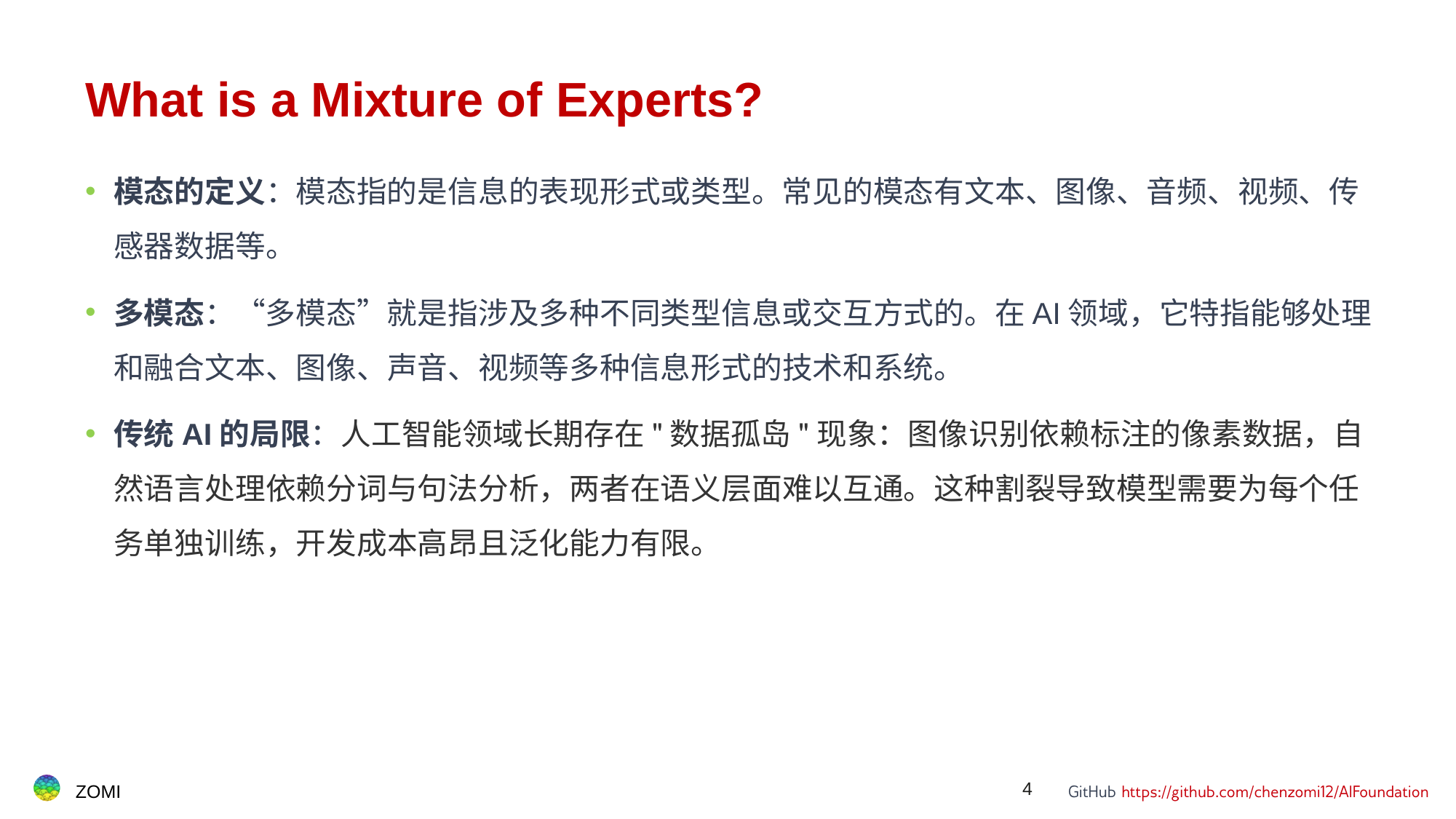

# What is a Mixture of Experts?
模态的定义：模态指的是信息的表现形式或类型。常见的模态有文本、图像、音频、视频、传感器数据等。
多模态：“多模态”就是指涉及多种不同类型信息或交互方式的。在AI领域，它特指能够处理和融合文本、图像、声音、视频等多种信息形式的技术和系统。
传统AI的局限：人工智能领域长期存在"数据孤岛"现象：图像识别依赖标注的像素数据，自然语言处理依赖分词与句法分析，两者在语义层面难以互通。这种割裂导致模型需要为每个任务单独训练，开发成本高昂且泛化能力有限。